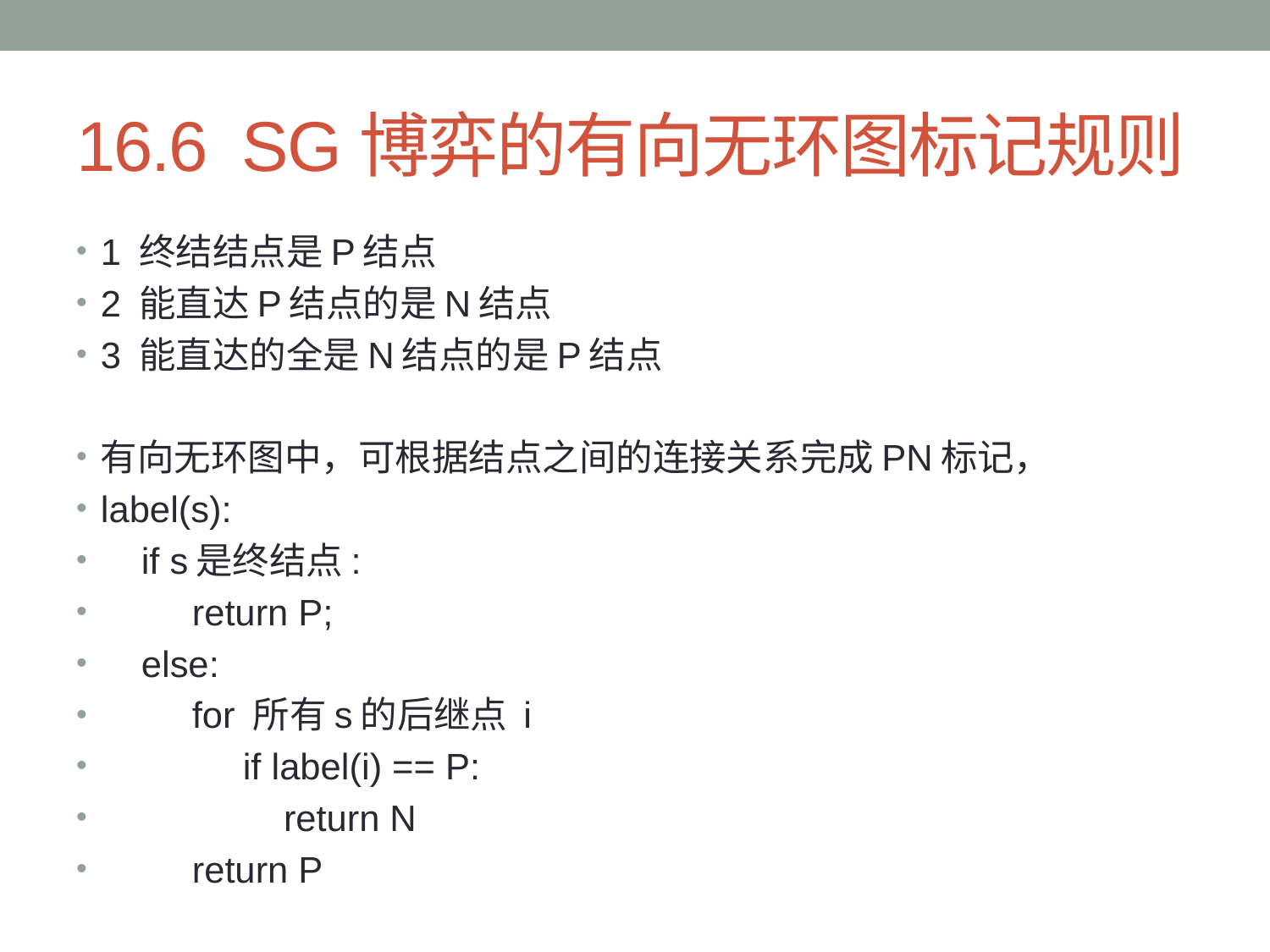

# 16.6  SG博弈的有向无环图标记规则
1 终结结点是P结点
2 能直达P结点的是N结点
3 能直达的全是N结点的是P结点

有向无环图中，可根据结点之间的连接关系完成PN标记，
label(s):
    if s是终结点:
         return P;
    else:
         for 所有s的后继点 i
              if label(i) == P:
                  return N
         return P